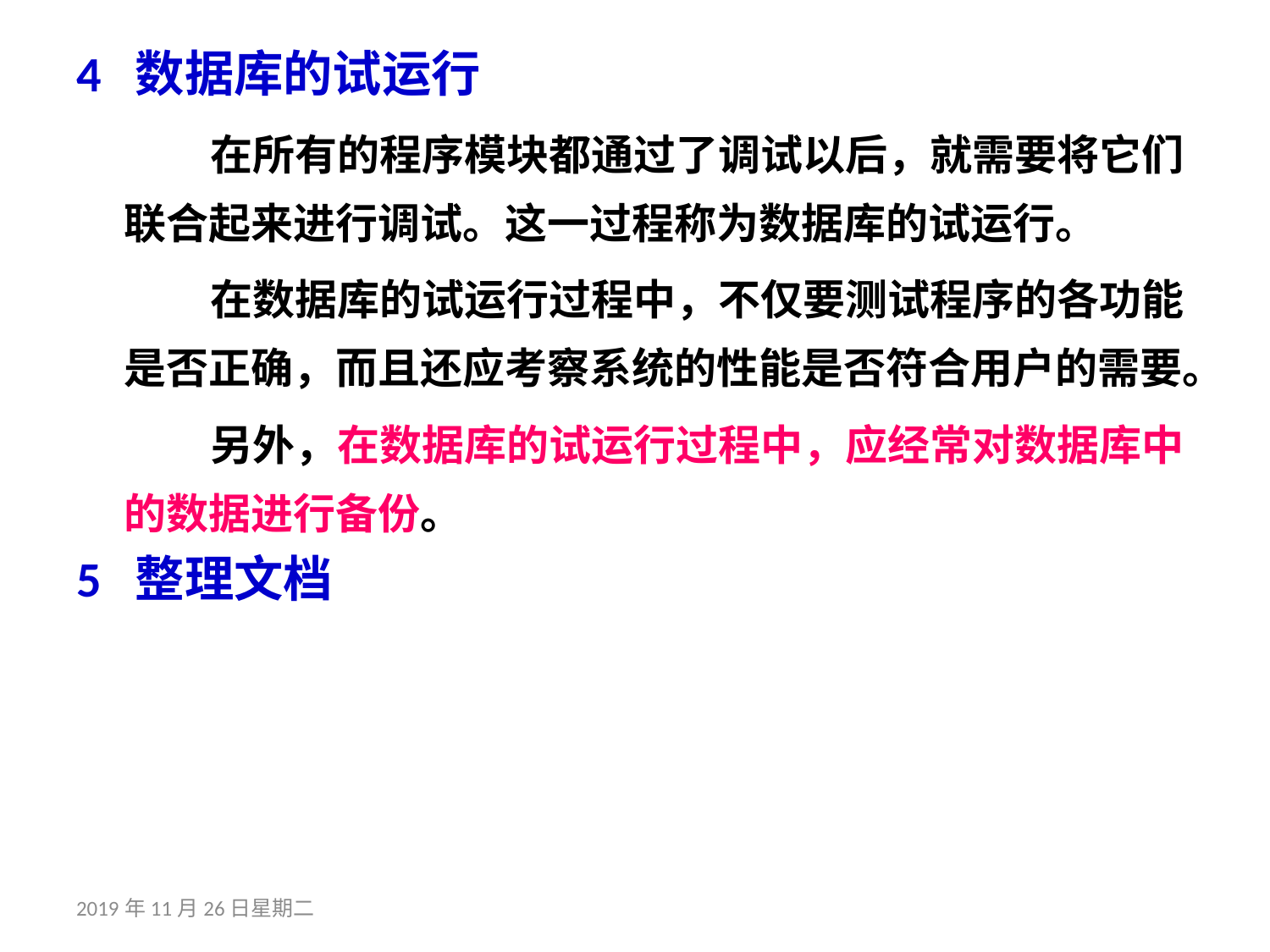

4  数据库的试运行
             在所有的程序模块都通过了调试以后，就需要将它们联合起来进行调试。这一过程称为数据库的试运行。
             在数据库的试运行过程中，不仅要测试程序的各功能是否正确，而且还应考察系统的性能是否符合用户的需要。
             另外，在数据库的试运行过程中，应经常对数据库中的数据进行备份。
5  整理文档
2019年11月26日星期二